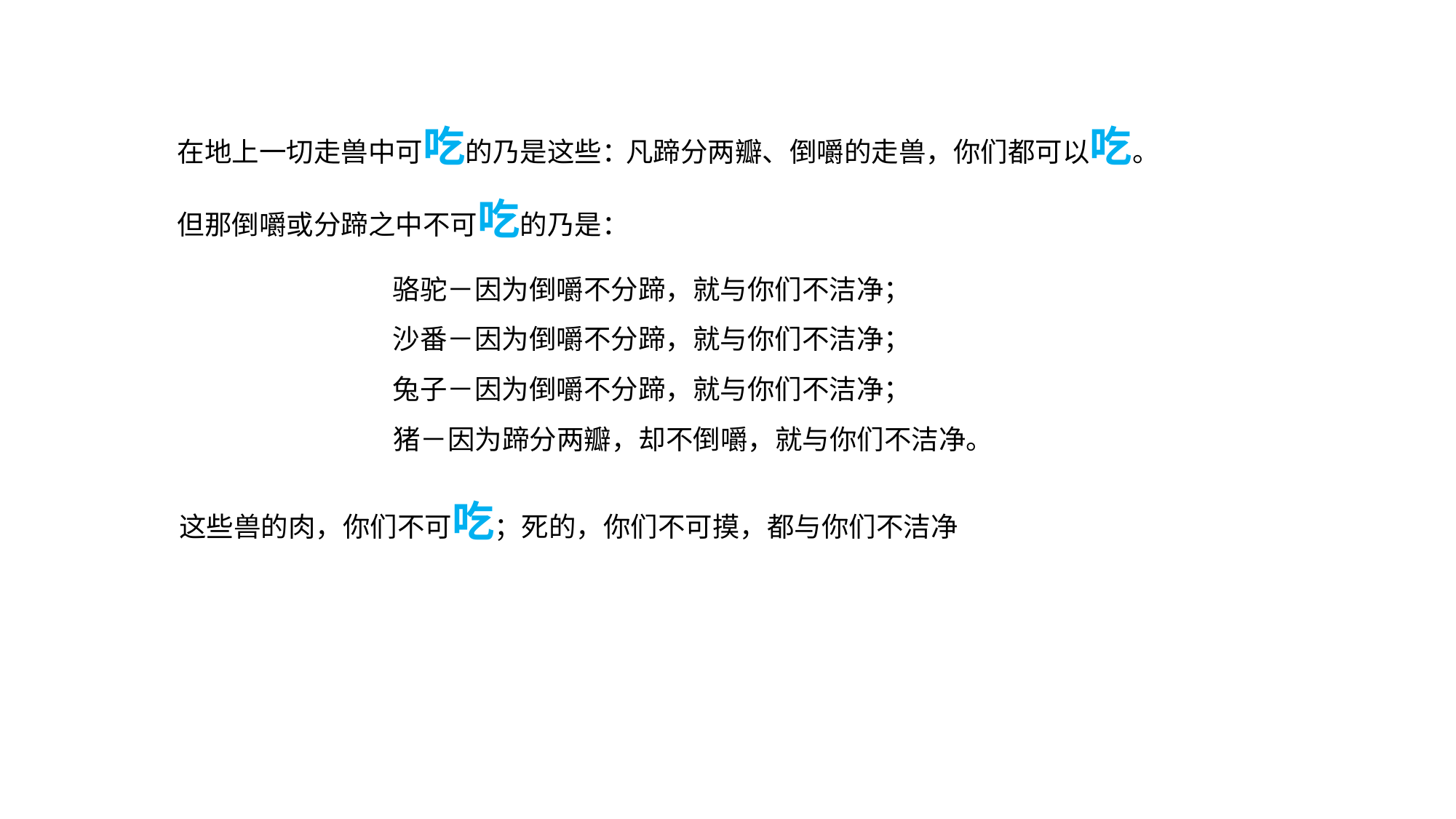

在地上一切走兽中可吃的乃是这些：
凡蹄分两瓣、倒嚼的走兽，你们都可以吃。
但那倒嚼或分蹄之中不可吃的乃是：
骆驼－因为倒嚼不分蹄，就与你们不洁净；
沙番－因为倒嚼不分蹄，就与你们不洁净；
兔子－因为倒嚼不分蹄，就与你们不洁净；
猪－因为蹄分两瓣，却不倒嚼，就与你们不洁净。
这些兽的肉，你们不可吃；死的，你们不可摸，都与你们不洁净